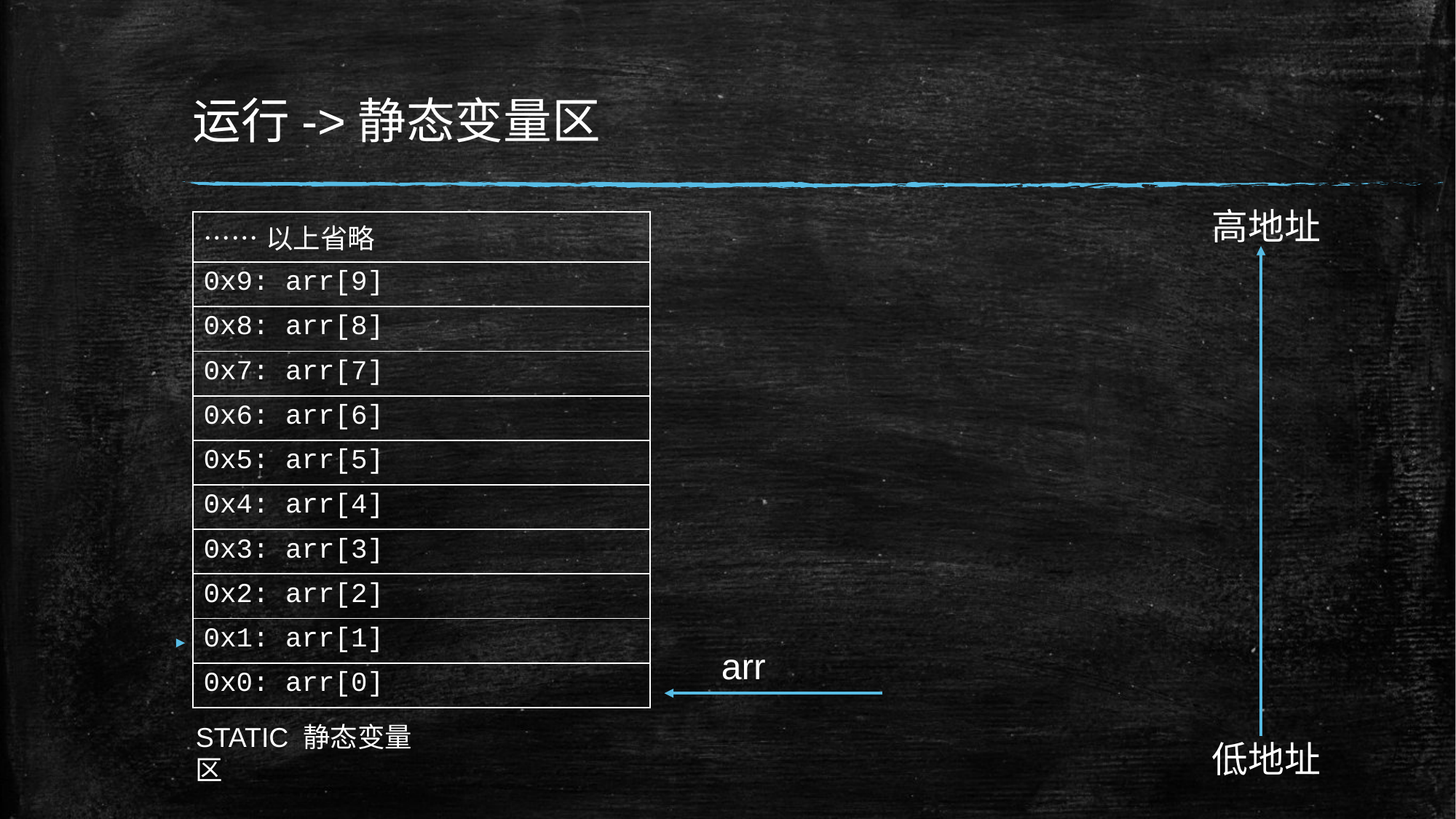

# 运行->静态变量区
高地址
| ……以上省略 |
| --- |
| 0x9: arr[9] |
| 0x8: arr[8] |
| 0x7: arr[7] |
| 0x6: arr[6] |
| 0x5: arr[5] |
| 0x4: arr[4] |
| 0x3: arr[3] |
| 0x2: arr[2] |
| 0x1: arr[1] |
| 0x0: arr[0] |
arr
STATIC 静态变量区
低地址